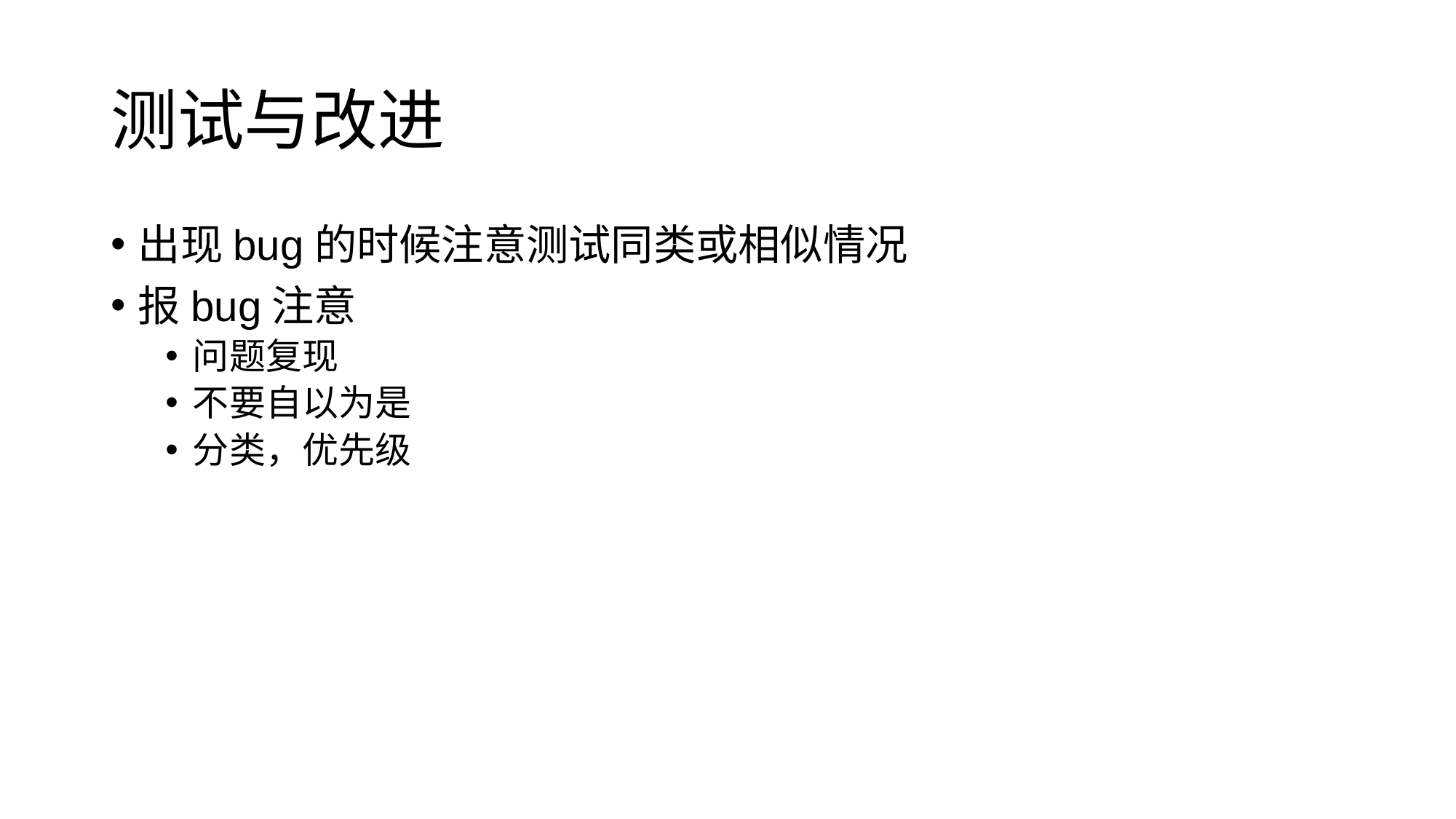

# 测试与改进
出现bug的时候注意测试同类或相似情况
报bug注意
问题复现
不要自以为是
分类，优先级